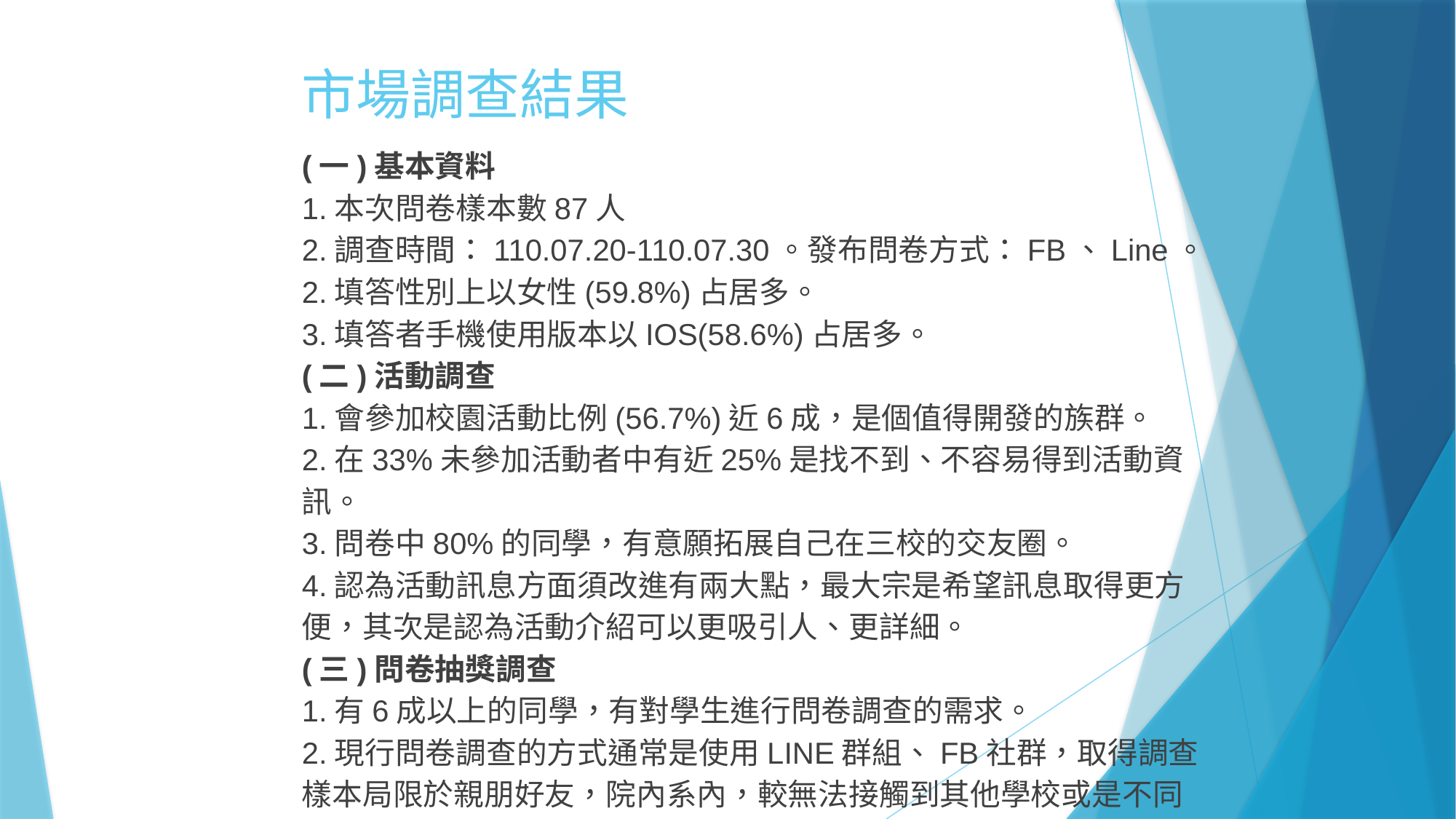

# 市場調查結果
(一)基本資料
1.本次問卷樣本數87人
2.調查時間：110.07.20-110.07.30。發布問卷方式：FB、Line。
2.填答性別上以女性(59.8%)占居多。
3.填答者手機使用版本以IOS(58.6%)占居多。
(二)活動調查
1.會參加校園活動比例(56.7%)近6成，是個值得開發的族群。
2.在33%未參加活動者中有近25%是找不到、不容易得到活動資訊。
3.問卷中80%的同學，有意願拓展自己在三校的交友圈。
4.認為活動訊息方面須改進有兩大點，最大宗是希望訊息取得更方便，其次是認為活動介紹可以更吸引人、更詳細。
(三)問卷抽獎調查
1.有6成以上的同學，有對學生進行問卷調查的需求。
2.現行問卷調查的方式通常是使用LINE群組、FB社群，取得調查樣本局限於親朋好友，院內系內，較無法接觸到其他學校或是不同科系的學生。